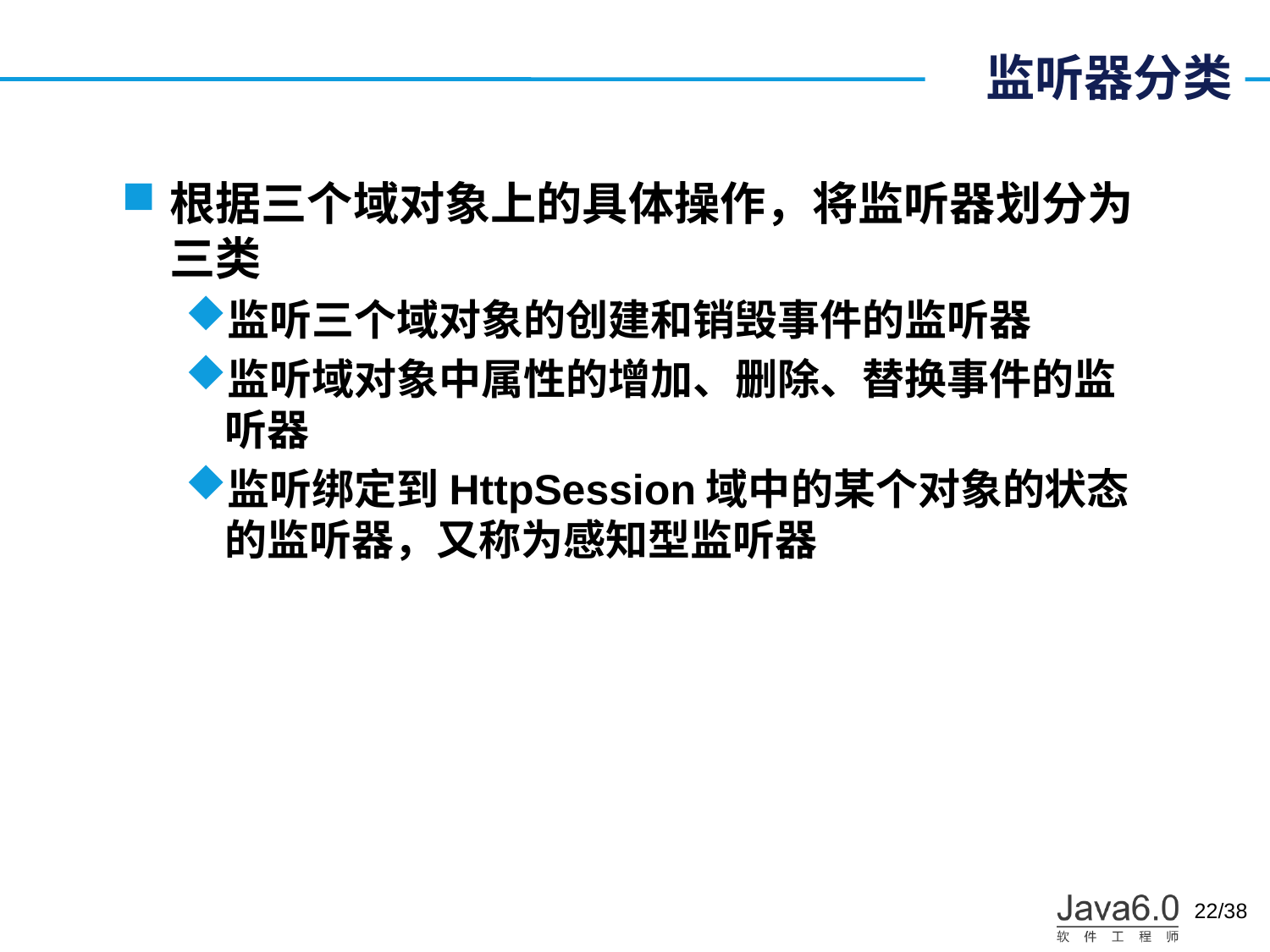

# 监听器分类
根据三个域对象上的具体操作，将监听器划分为三类
监听三个域对象的创建和销毁事件的监听器
监听域对象中属性的增加、删除、替换事件的监听器
监听绑定到HttpSession域中的某个对象的状态的监听器，又称为感知型监听器
22/38